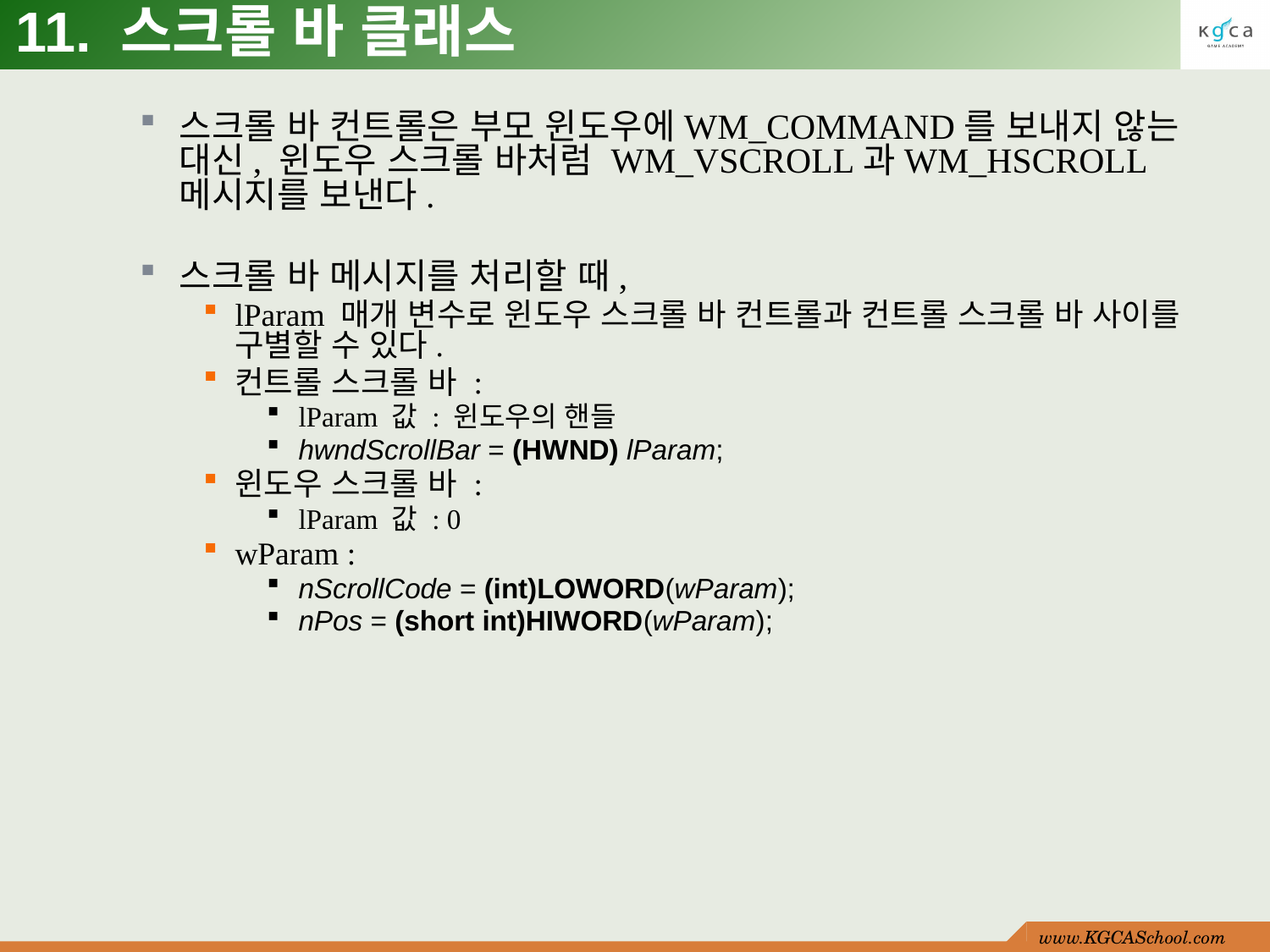

# 11. 스크롤 바 클래스
스크롤 바 컨트롤은 부모 윈도우에WM_COMMAND를 보내지 않는 대신, 윈도우 스크롤 바처럼 WM_VSCROLL과WM_HSCROLL메시지를 보낸다.

스크롤 바 메시지를 처리할 때,
lParam 매개 변수로 윈도우 스크롤 바 컨트롤과 컨트롤 스크롤 바 사이를 구별할 수 있다.
컨트롤 스크롤 바 :
lParam 값 : 윈도우의 핸들
hwndScrollBar = (HWND) lParam;
윈도우 스크롤 바 :
lParam 값 : 0
wParam :
nScrollCode = (int)LOWORD(wParam);
nPos = (short int)HIWORD(wParam);